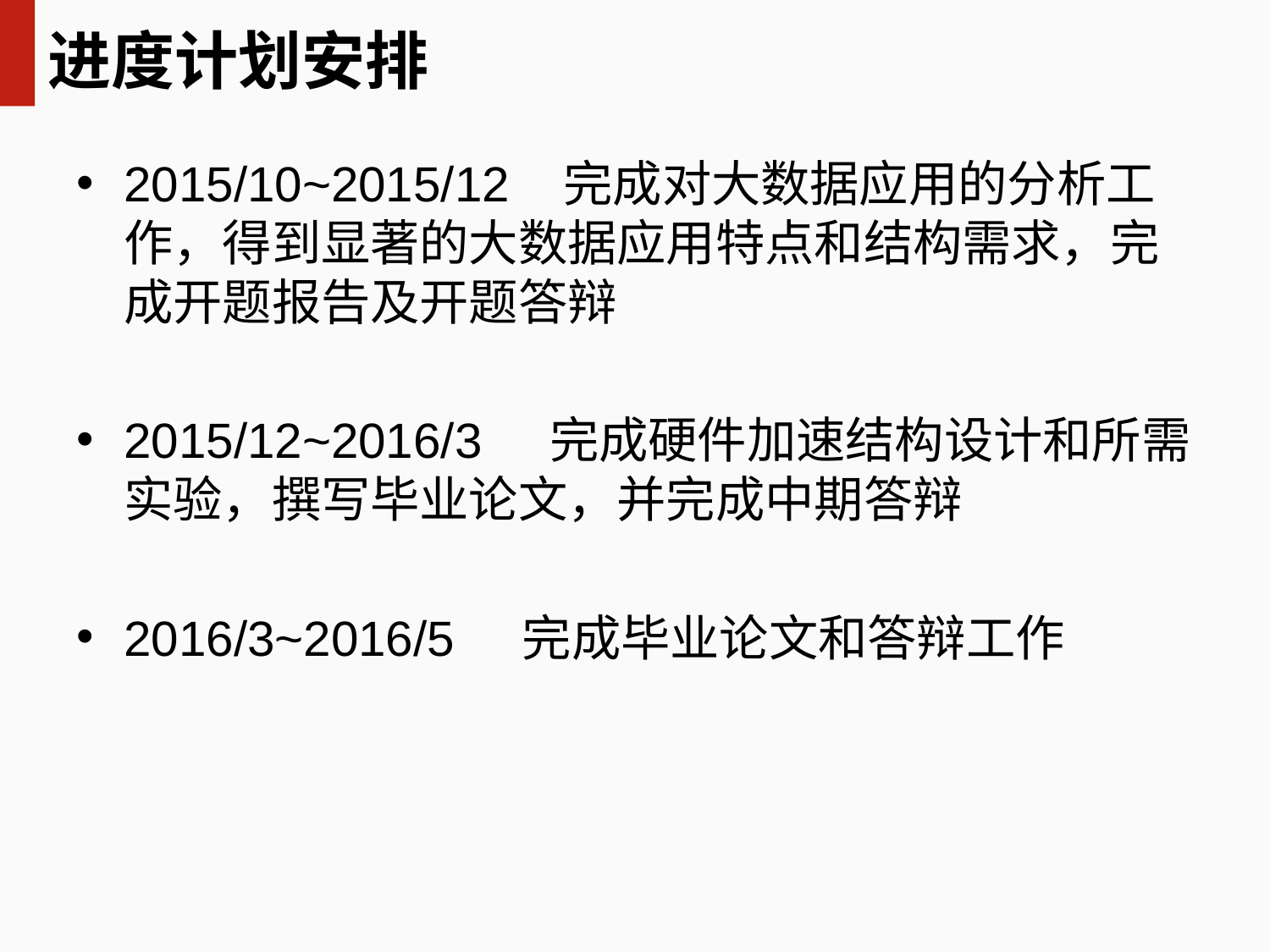

# 进度计划安排
2015/10~2015/12   完成对大数据应用的分析工作，得到显著的大数据应用特点和结构需求，完成开题报告及开题答辩

2015/12~2016/3    完成硬件加速结构设计和所需实验，撰写毕业论文，并完成中期答辩

2016/3~2016/5    完成毕业论文和答辩工作